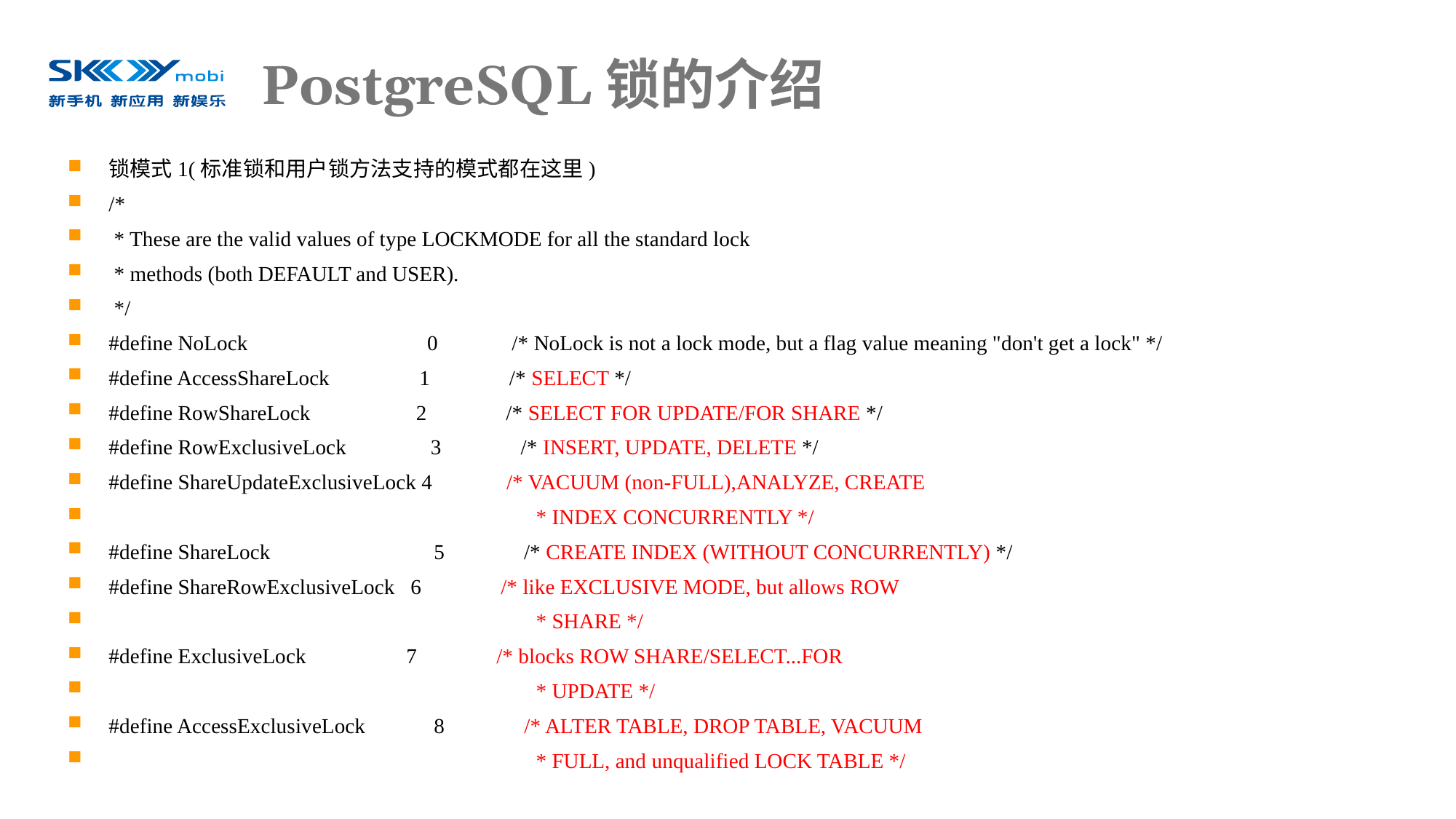

# PostgreSQL锁的介绍
锁模式1(标准锁和用户锁方法支持的模式都在这里)
/*
 * These are the valid values of type LOCKMODE for all the standard lock
 * methods (both DEFAULT and USER).
 */
#define NoLock                                  0              /* NoLock is not a lock mode, but a flag value meaning "don't get a lock" */
#define AccessShareLock                 1               /* SELECT */
#define RowShareLock                    2               /* SELECT FOR UPDATE/FOR SHARE */
#define RowExclusiveLock                3               /* INSERT, UPDATE, DELETE */
#define ShareUpdateExclusiveLock 4              /* VACUUM (non-FULL),ANALYZE, CREATE
                                                                                 * INDEX CONCURRENTLY */
#define ShareLock                               5               /* CREATE INDEX (WITHOUT CONCURRENTLY) */
#define ShareRowExclusiveLock   6               /* like EXCLUSIVE MODE, but allows ROW
                                                                                 * SHARE */
#define ExclusiveLock                   7               /* blocks ROW SHARE/SELECT...FOR
                                                                                 * UPDATE */
#define AccessExclusiveLock             8               /* ALTER TABLE, DROP TABLE, VACUUM
                                                                                 * FULL, and unqualified LOCK TABLE */